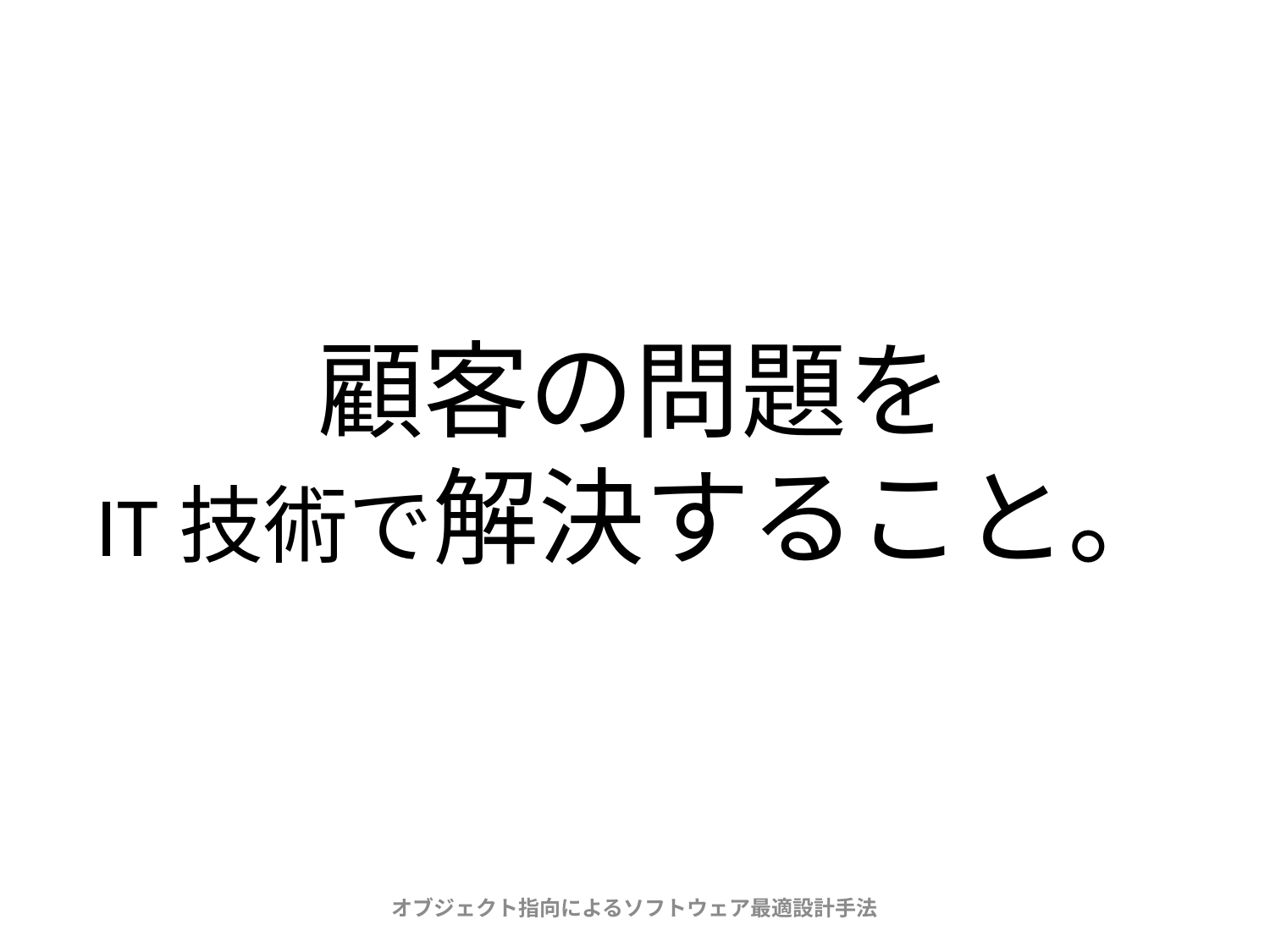

# 顧客の問題を IT技術で解決すること。
オブジェクト指向によるソフトウェア最適設計手法